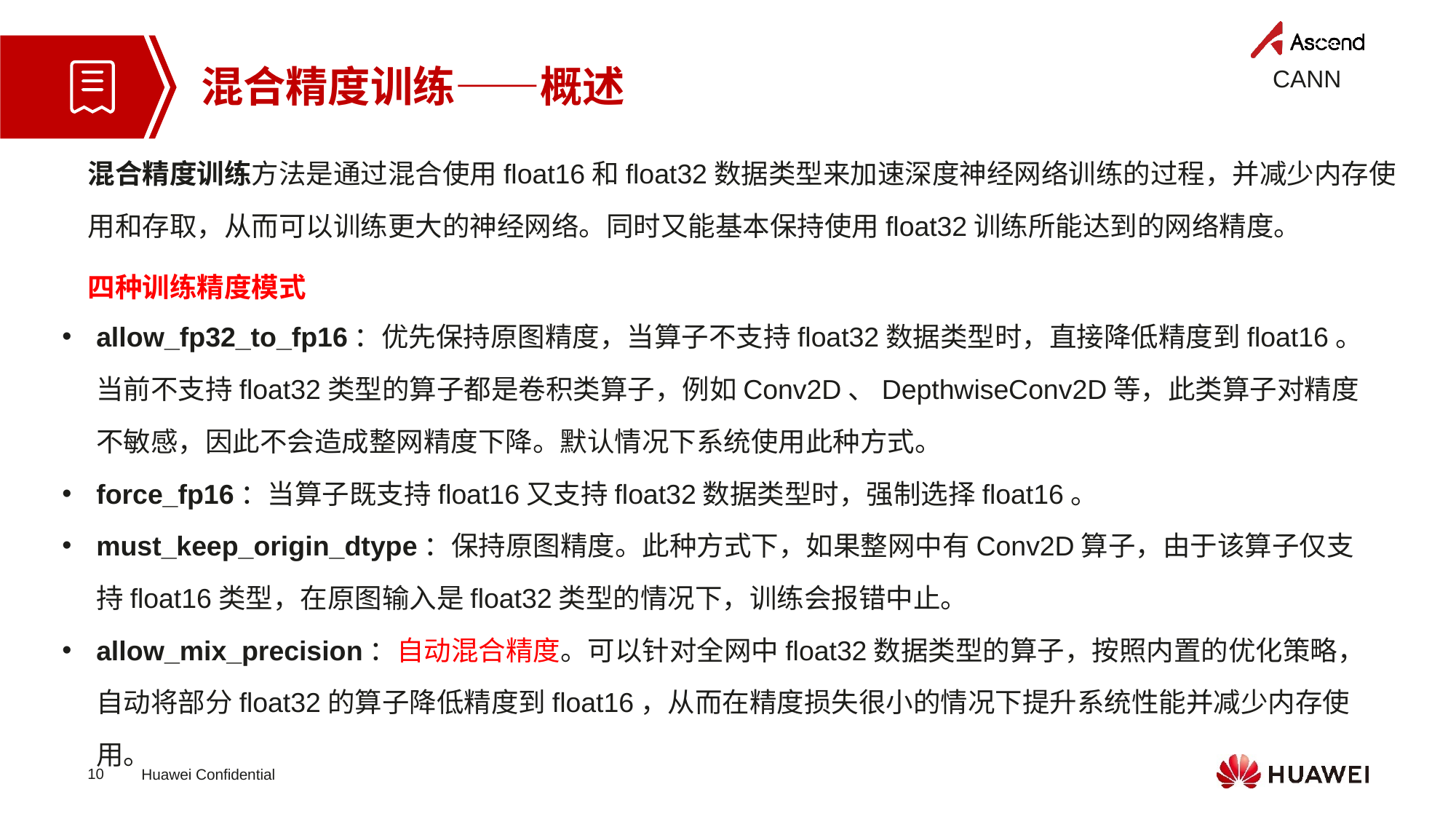

混合精度训练——概述
混合精度训练方法是通过混合使用float16和float32数据类型来加速深度神经网络训练的过程，并减少内存使用和存取，从而可以训练更大的神经网络。同时又能基本保持使用float32训练所能达到的网络精度。
四种训练精度模式
allow_fp32_to_fp16：优先保持原图精度，当算子不支持float32数据类型时，直接降低精度到float16。当前不支持float32类型的算子都是卷积类算子，例如Conv2D、DepthwiseConv2D等，此类算子对精度不敏感，因此不会造成整网精度下降。默认情况下系统使用此种方式。
force_fp16：当算子既支持float16又支持float32数据类型时，强制选择float16。
must_keep_origin_dtype：保持原图精度。此种方式下，如果整网中有Conv2D算子，由于该算子仅支持float16类型，在原图输入是float32类型的情况下，训练会报错中止。
allow_mix_precision：自动混合精度。可以针对全网中float32数据类型的算子，按照内置的优化策略，自动将部分float32的算子降低精度到float16，从而在精度损失很小的情况下提升系统性能并减少内存使用。